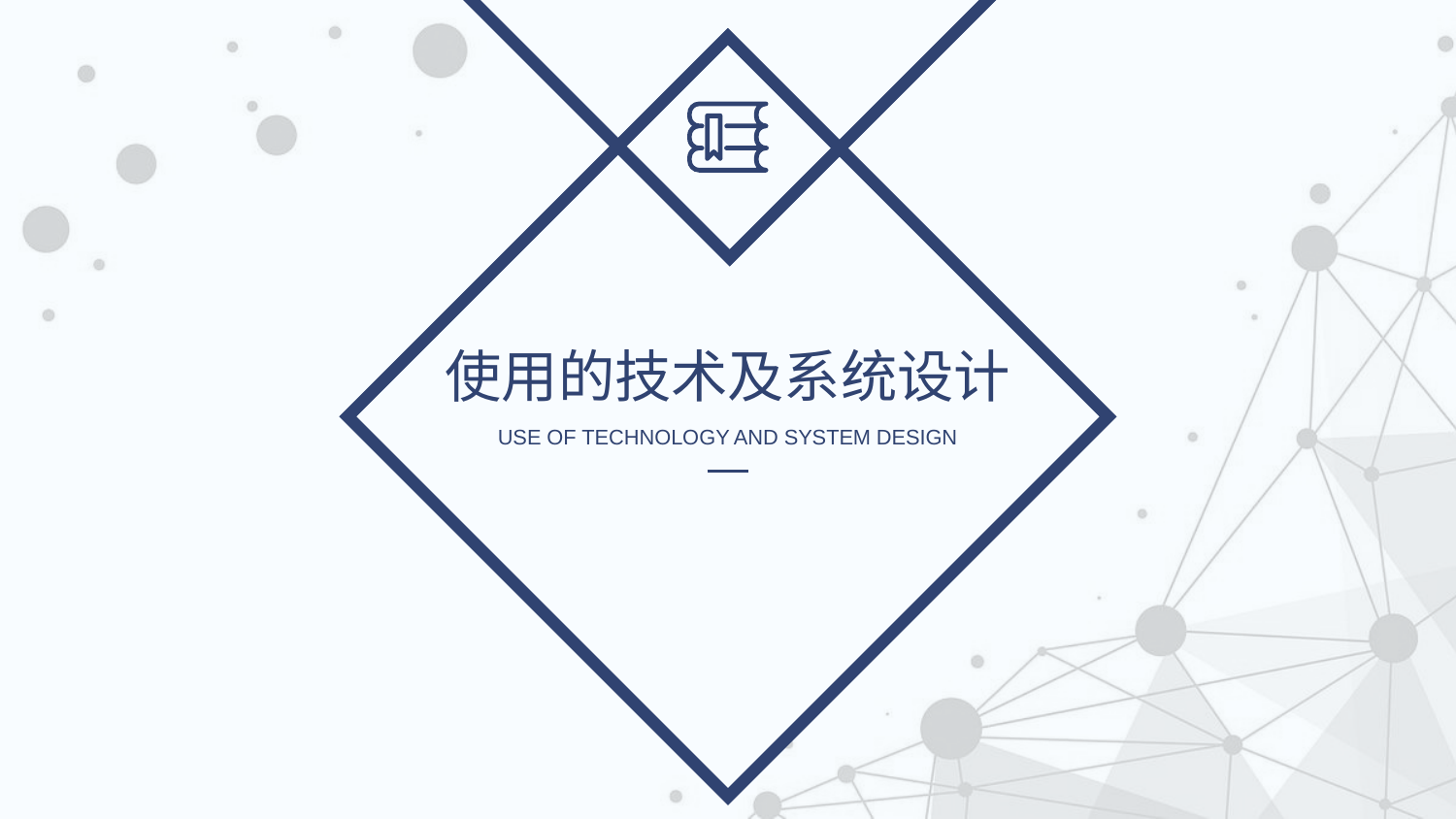

使用的技术及系统设计
USE OF TECHNOLOGY AND SYSTEM DESIGN